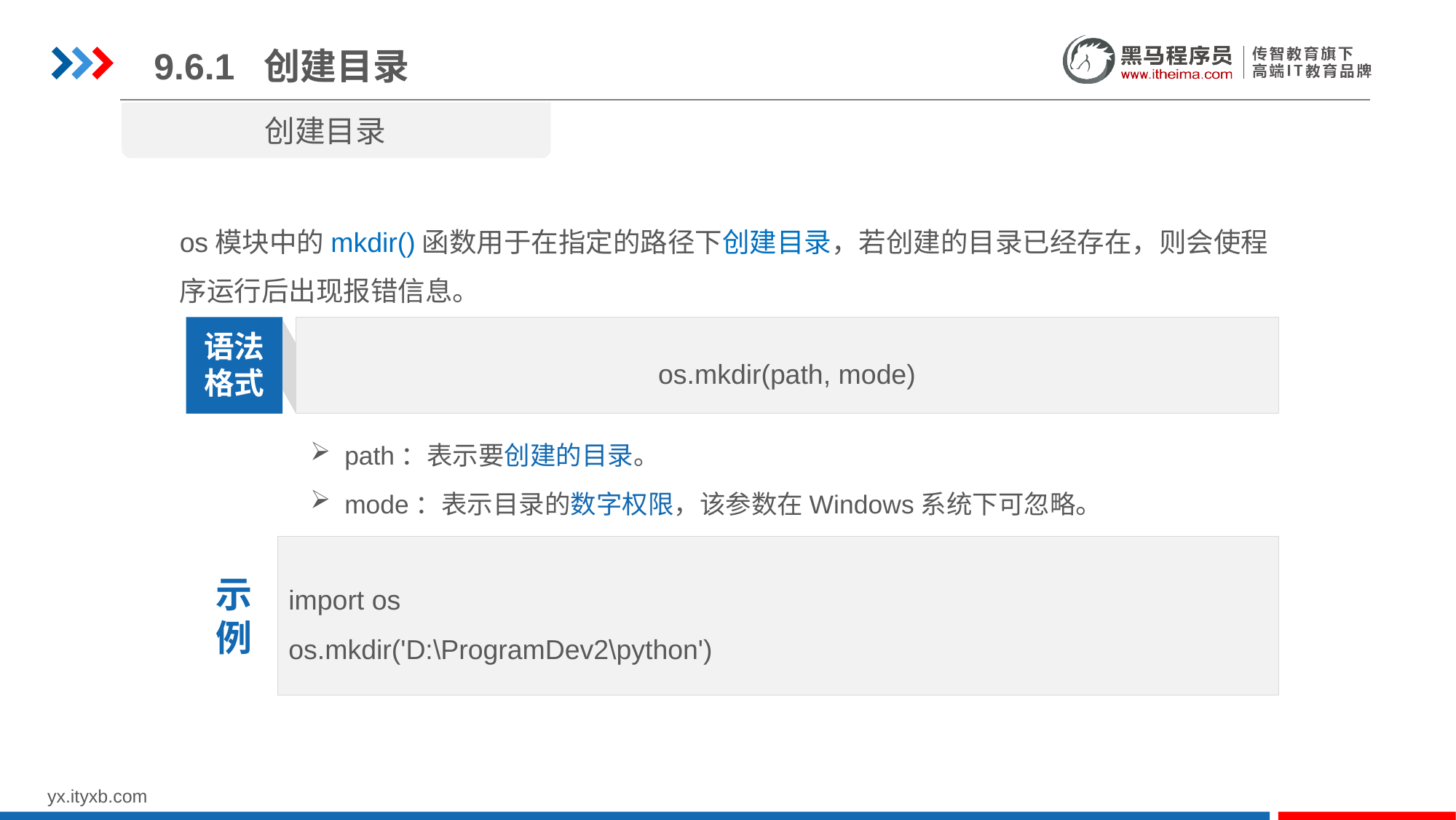

9.6.1  创建目录

创建目录
os模块中的mkdir()函数用于在指定的路径下创建目录，若创建的目录已经存在，则会使程序运行后出现报错信息。

os.mkdir(path, mode)

语法
格式
path：表示要创建的目录。
mode：表示目录的数字权限，该参数在Windows系统下可忽略。
import os
os.mkdir('D:\ProgramDev2\python')
示
例